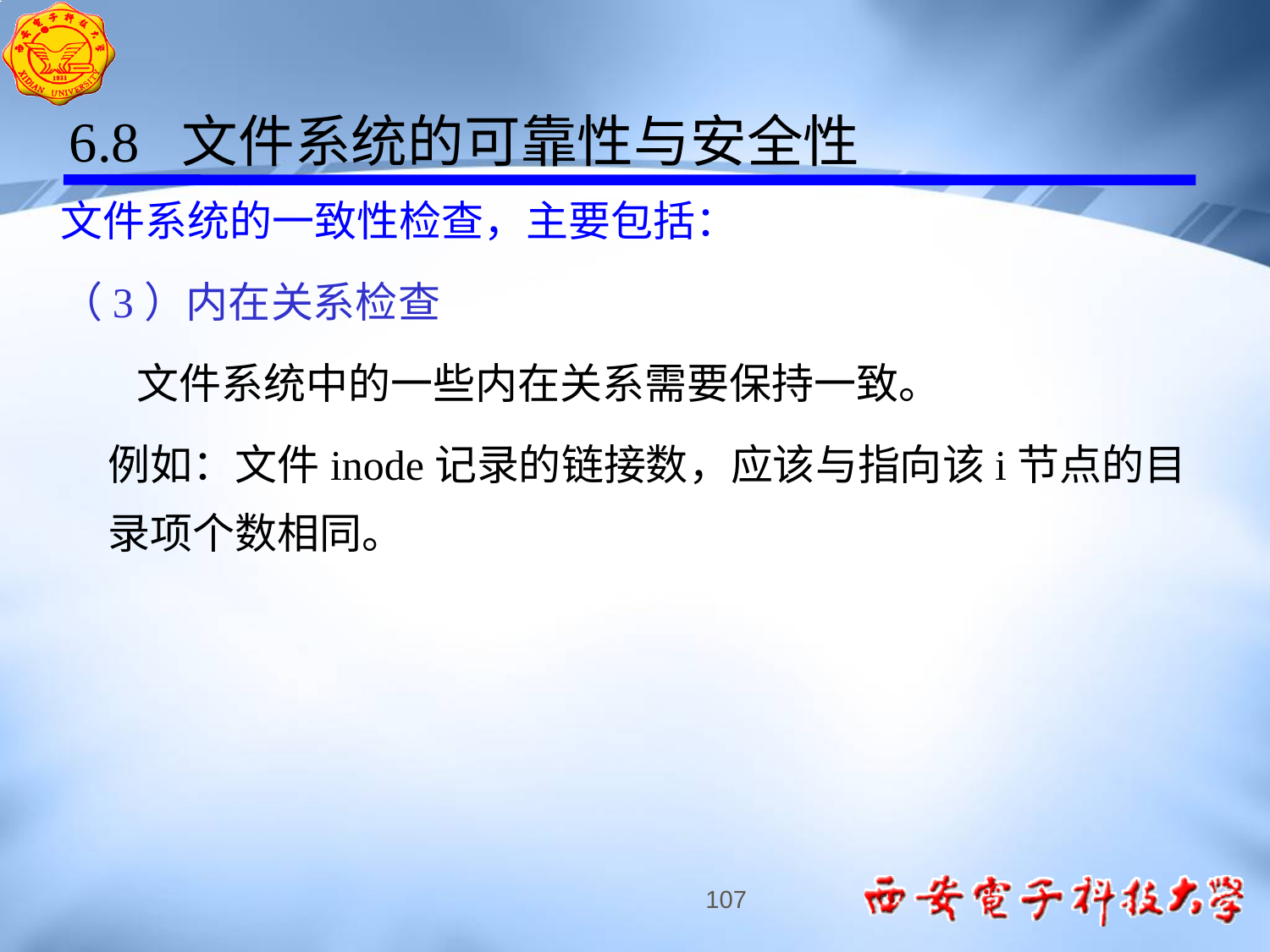

6.8  文件系统的可靠性与安全性
文件系统的一致性检查，主要包括：
（3）内在关系检查
       文件系统中的一些内在关系需要保持一致。
    例如：文件inode记录的链接数，应该与指向该i节点的目录项个数相同。

107